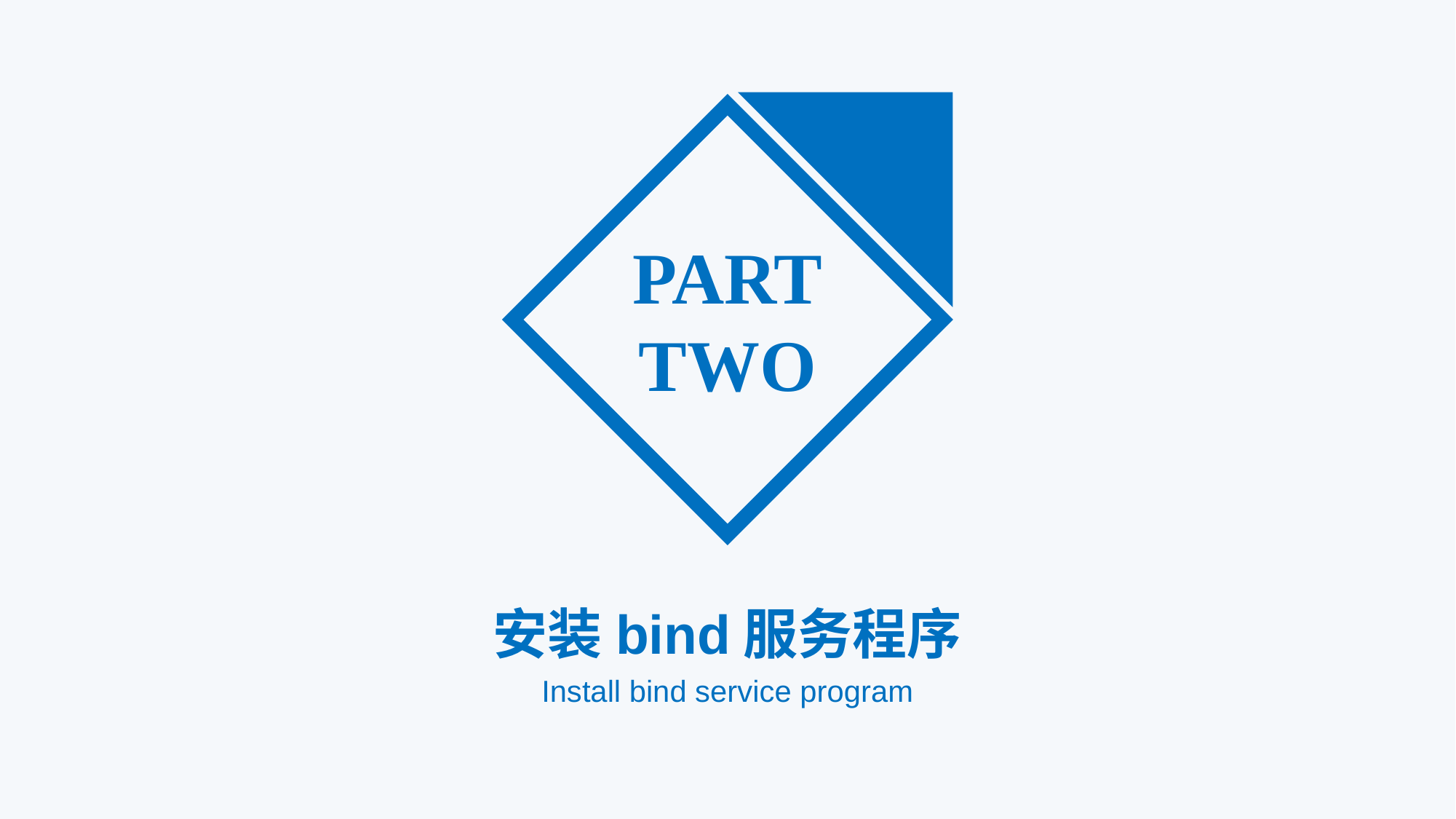

PART
TWO
安装bind服务程序
Install bind service program